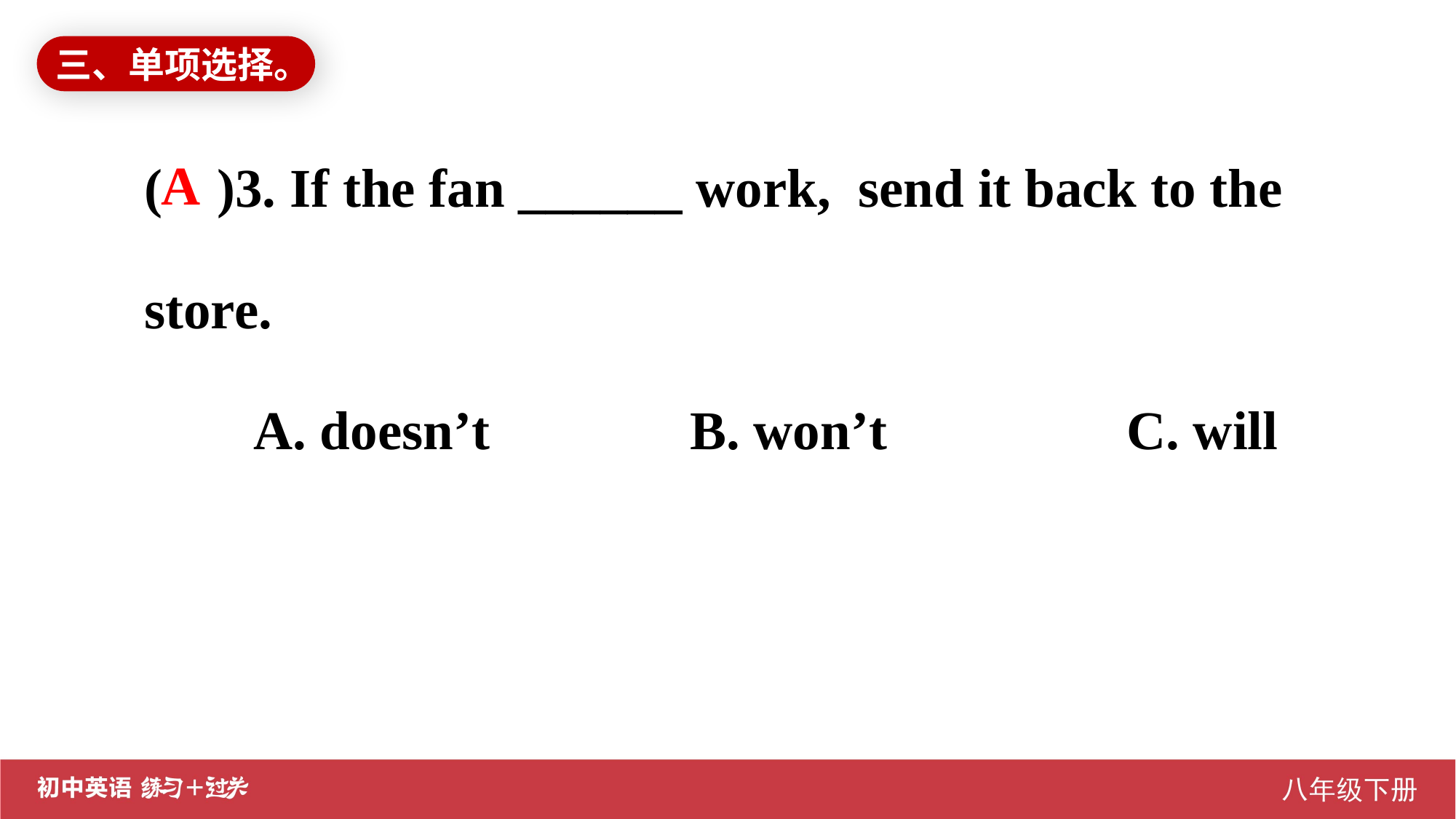

三、单项选择。
(    )3. If the fan ______ work,  send it back to the store.
	A. doesn’t		B. won’t 			C. will
A